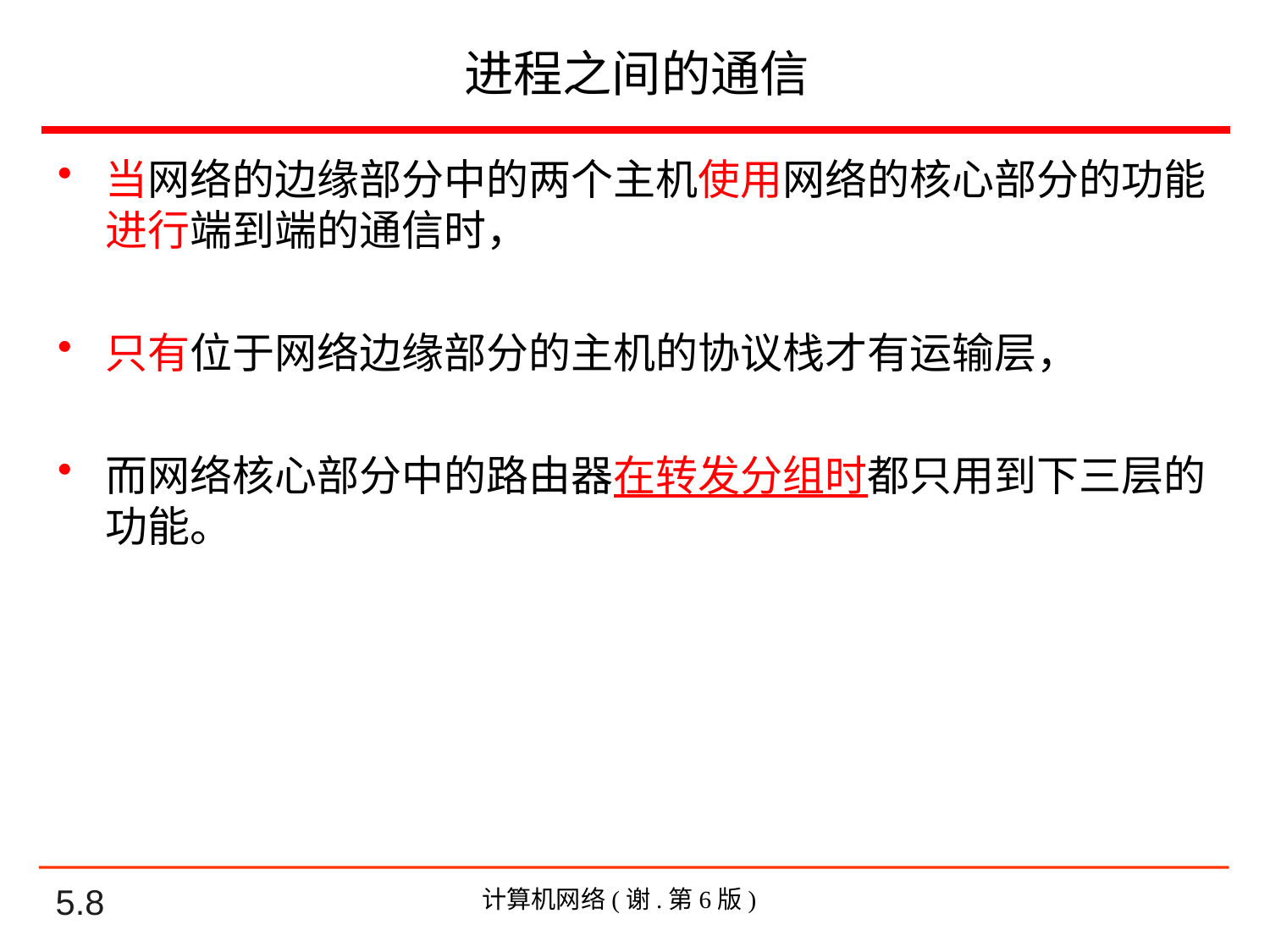

# 进程之间的通信
当网络的边缘部分中的两个主机使用网络的核心部分的功能进行端到端的通信时，

只有位于网络边缘部分的主机的协议栈才有运输层，

而网络核心部分中的路由器在转发分组时都只用到下三层的功能。